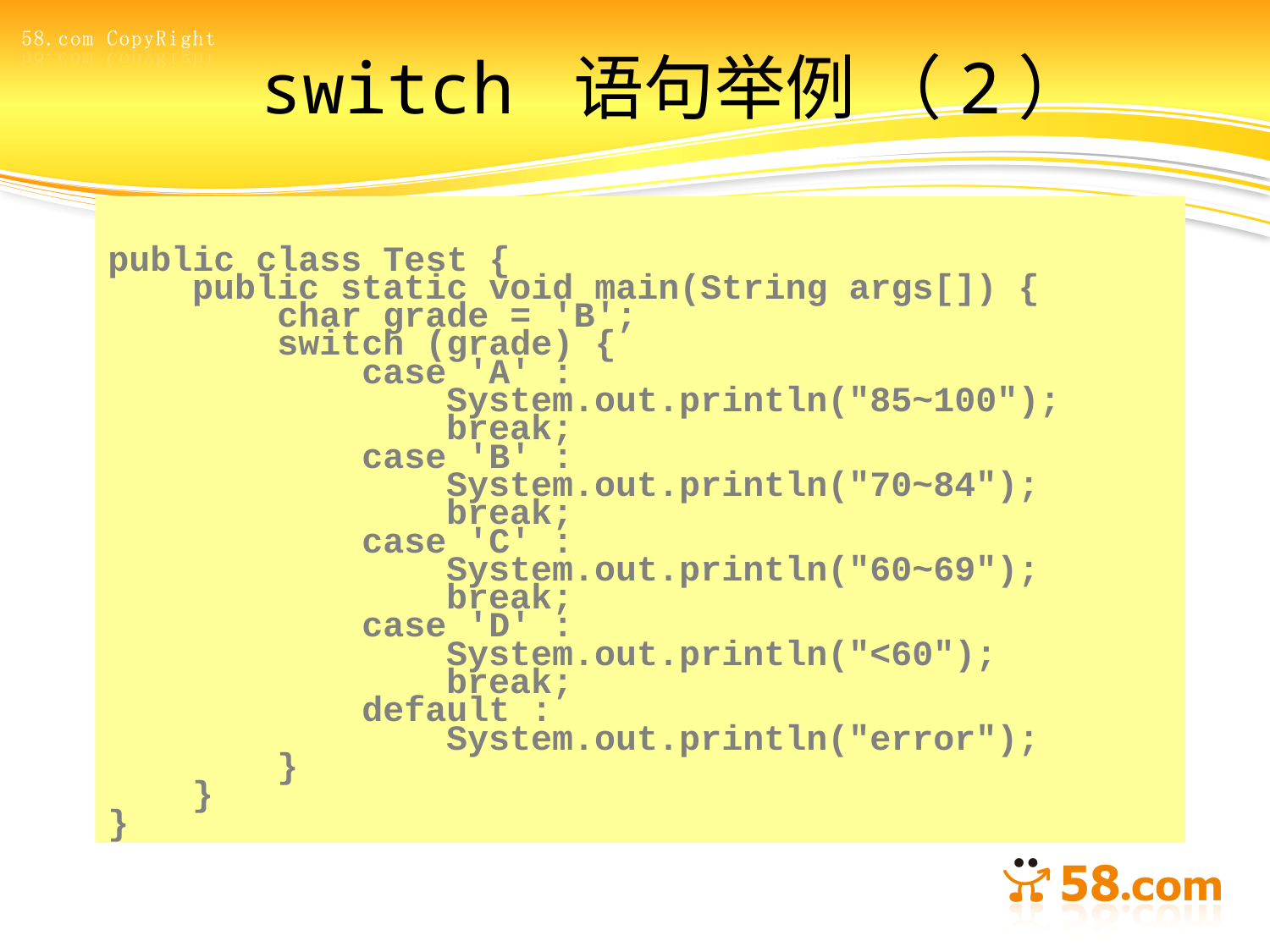

# switch 语句举例 （2）

public class Test {
    public static void main(String args[]) {
        char grade = 'B';
        switch (grade) {
            case 'A' :
                System.out.println("85~100");
                break;
            case 'B' :
                System.out.println("70~84");
                break;
            case 'C' :
                System.out.println("60~69");
                break;
            case 'D' :
                System.out.println("<60");
                break;
            default :
                System.out.println("error");
        }
    }
}